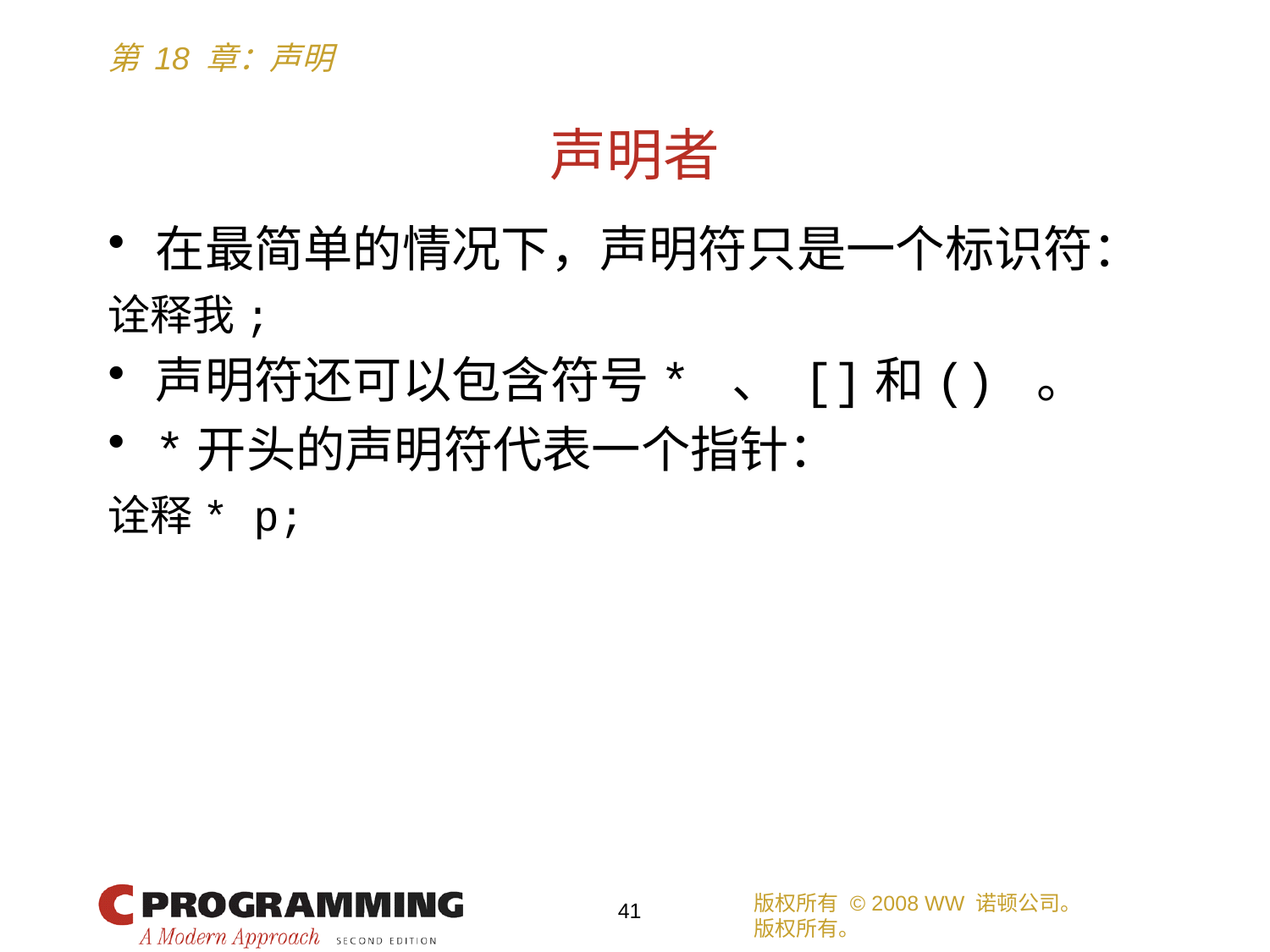

# 声明者
在最简单的情况下，声明符只是一个标识符：
诠释我;
声明符还可以包含符号* 、 []和() 。
*开头的声明符代表一个指针：
诠释* p;
版权所有 © 2008 WW 诺顿公司。
版权所有。
41